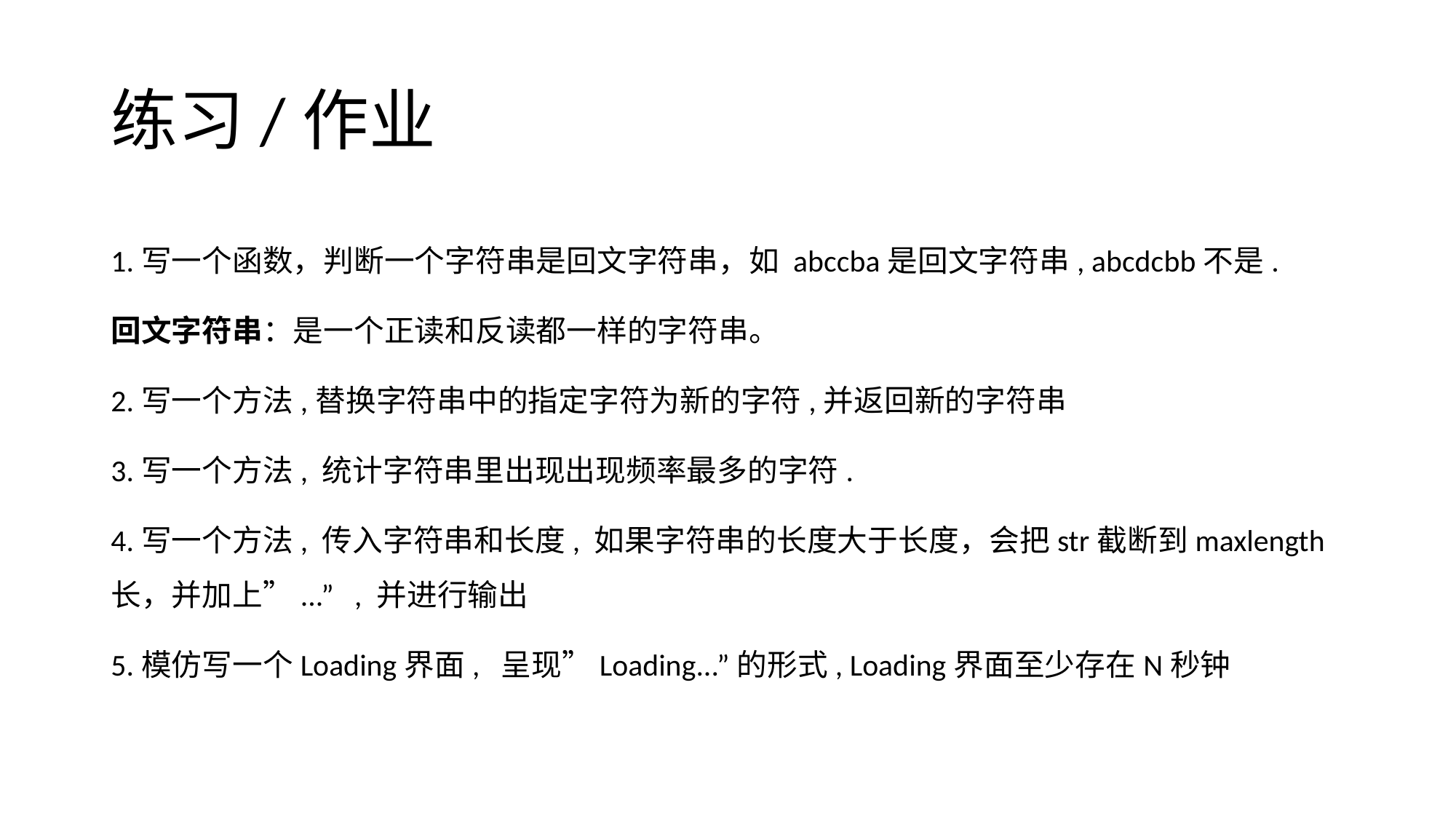

# 练习/作业
1.写一个函数，判断一个字符串是回文字符串，如 abccba是回文字符串, abcdcbb不是.
回文字符串：是一个正读和反读都一样的字符串。
2.写一个方法,替换字符串中的指定字符为新的字符,并返回新的字符串
3.写一个方法, 统计字符串里出现出现频率最多的字符.
4.写一个方法, 传入字符串和长度, 如果字符串的长度大于长度，会把str截断到maxlength长，并加上”...”   , 并进行输出
5.模仿写一个Loading界面,  呈现”Loading...”的形式, Loading界面至少存在N秒钟